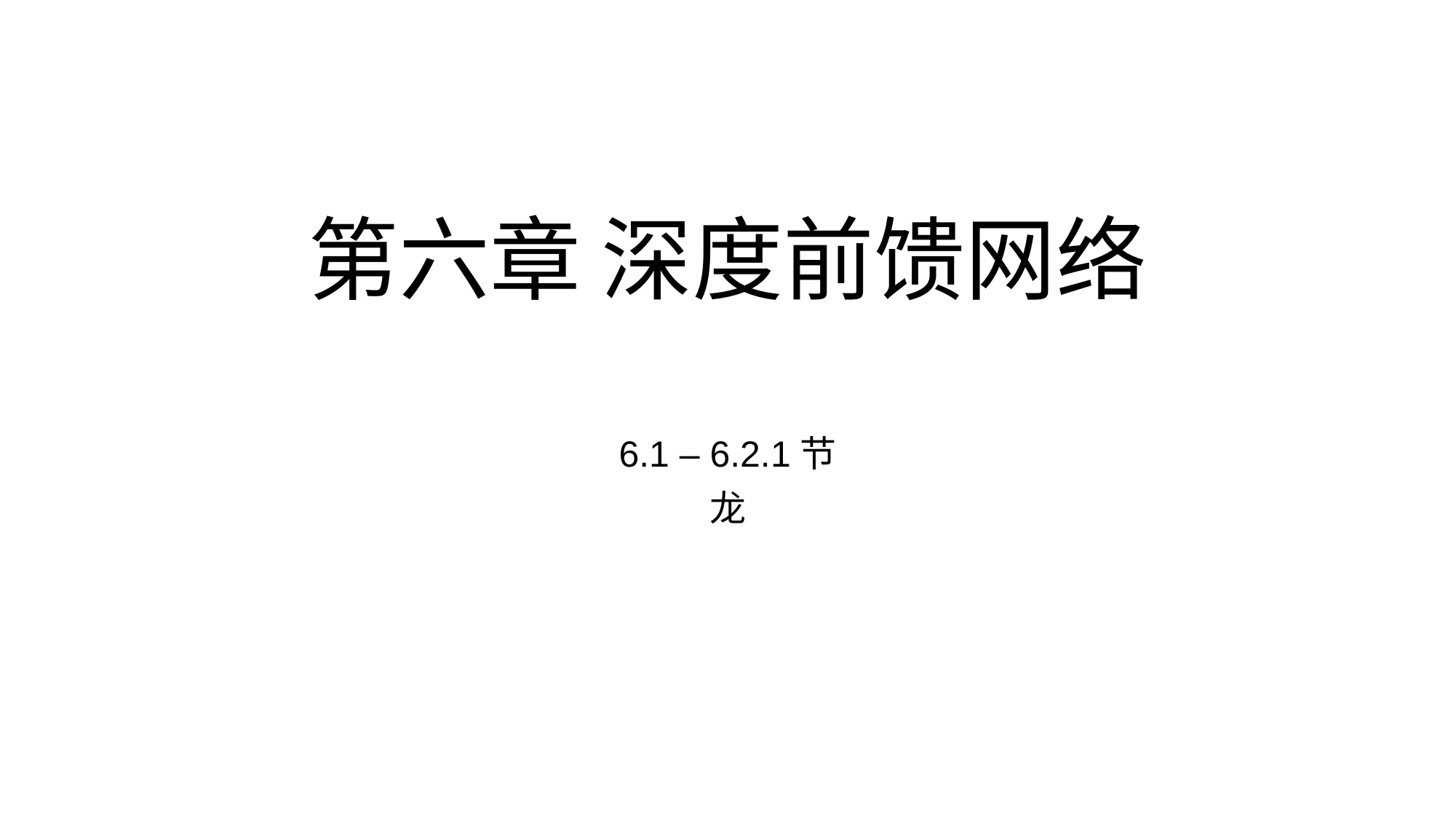

# 第六章 深度前馈网络
6.1 – 6.2.1节
龙